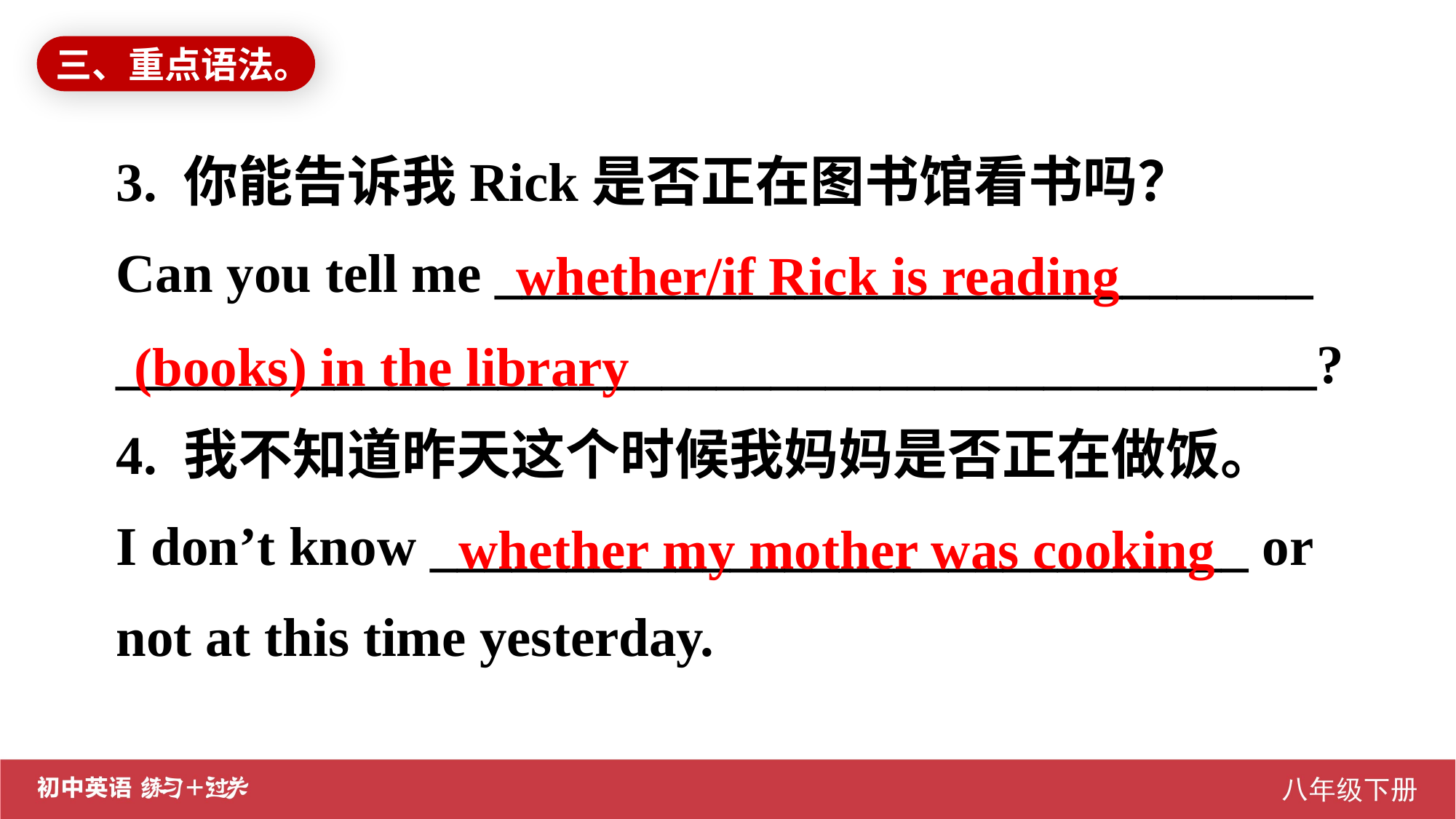

三、重点语法。
3. 你能告诉我Rick是否正在图书馆看书吗？
Can you tell me ______________________________
____________________________________________?
4. 我不知道昨天这个时候我妈妈是否正在做饭。
I don’t know ______________________________ or not at this time yesterday.
                            whether/if Rick is reading (books) in the library
whether my mother was cooking